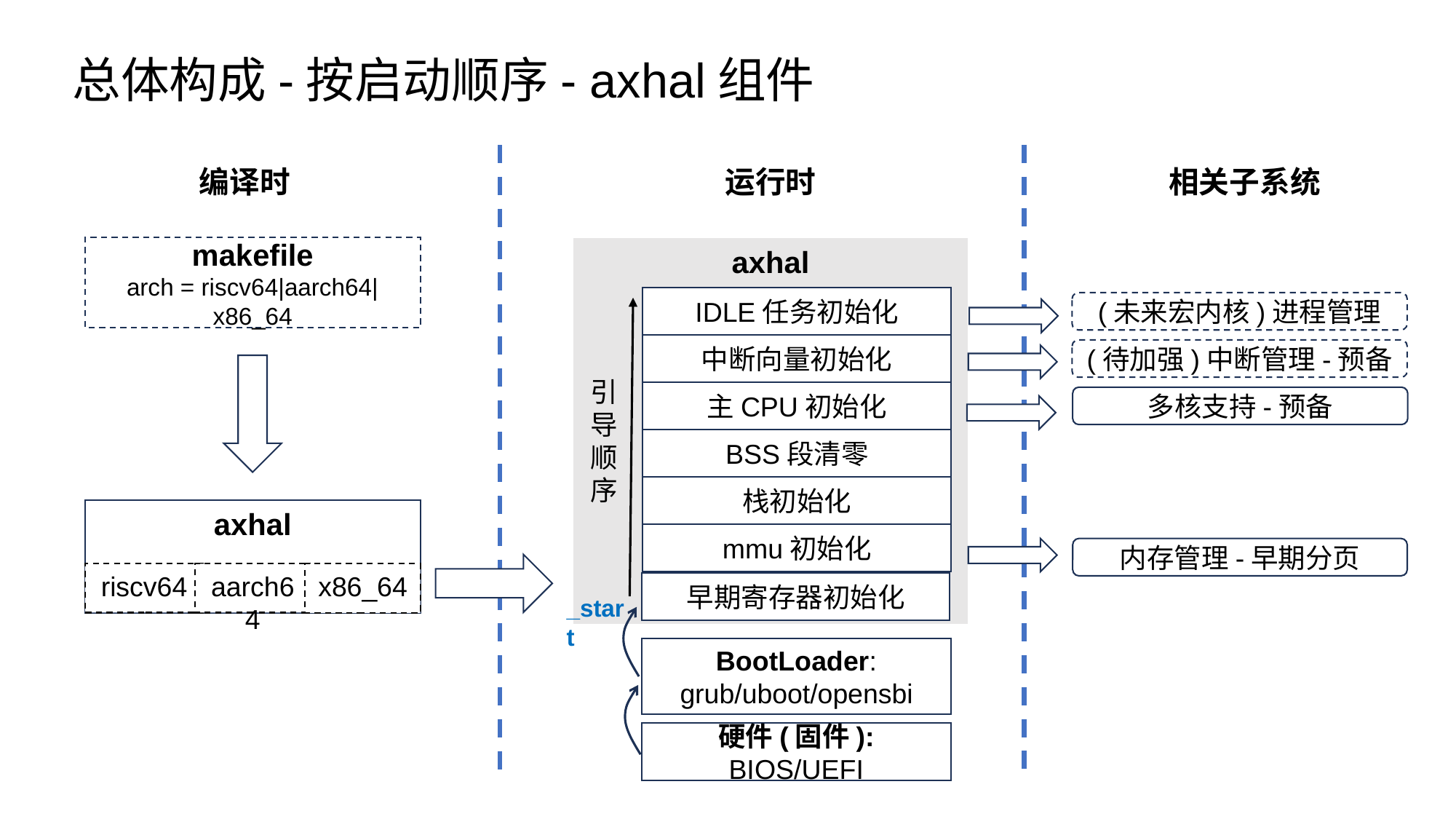

总体构成-按启动顺序- axhal组件
编译时
运行时
相关子系统
makefile
arch = riscv64|aarch64|x86_64
axhal
IDLE任务初始化
(未来宏内核)进程管理

中断向量初始化
(待加强)中断管理-预备

引导
顺序
主CPU初始化
多核支持-预备

BSS段清零
栈初始化
axhal
mmu初始化

内存管理-早期分页

riscv64
aarch64
x86_64
早期寄存器初始化
_start

BootLoader: grub/uboot/opensbi

硬件(固件): BIOS/UEFI